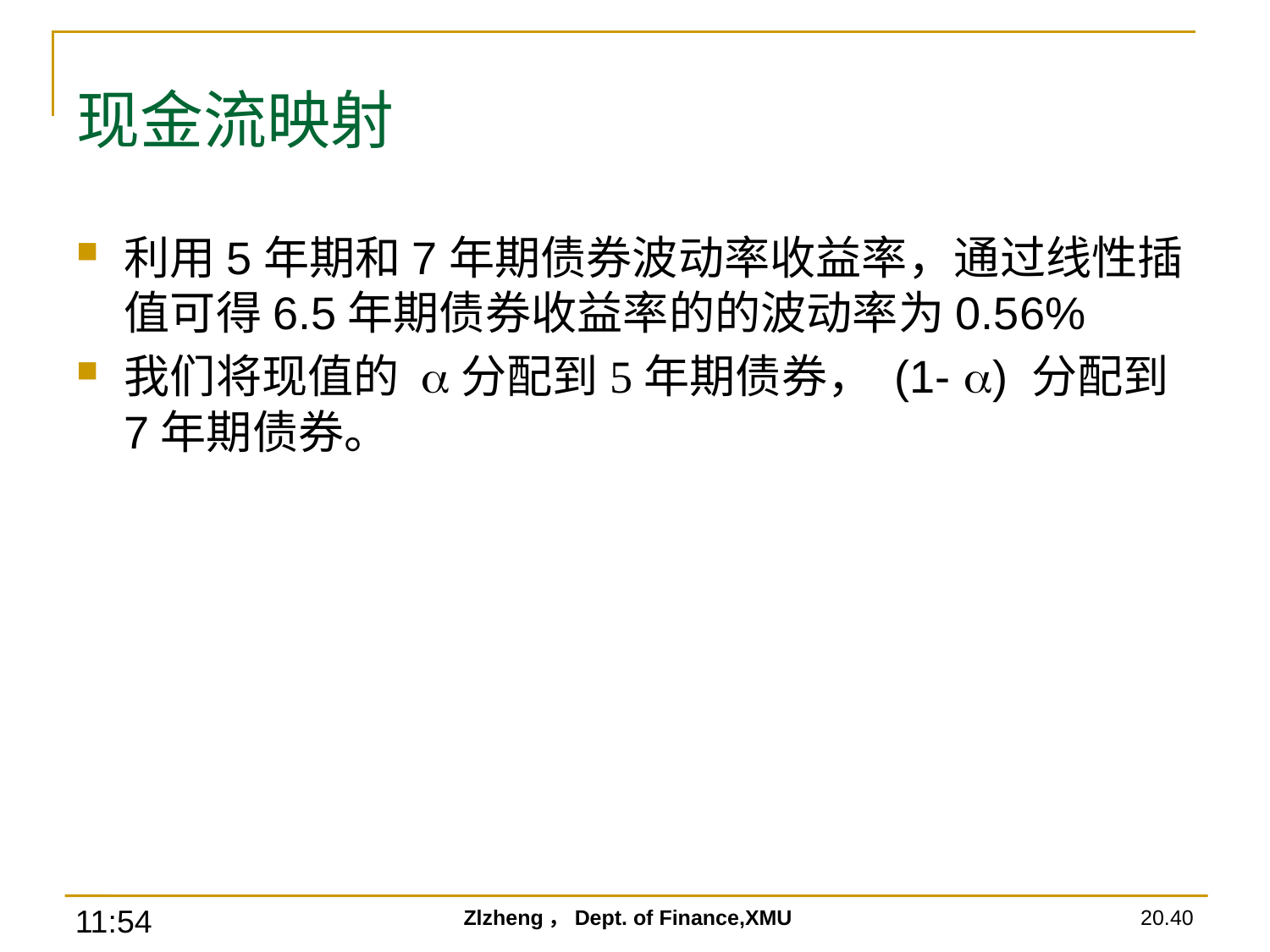

# 现金流映射
利用5年期和7年期债券波动率收益率，通过线性插值可得6.5年期债券收益率的的波动率为0.56%
我们将现值的 α分配到5年期债券， (1- α) 分配到7年期债券。
Zlzheng，Dept. of Finance,XMU
20.40